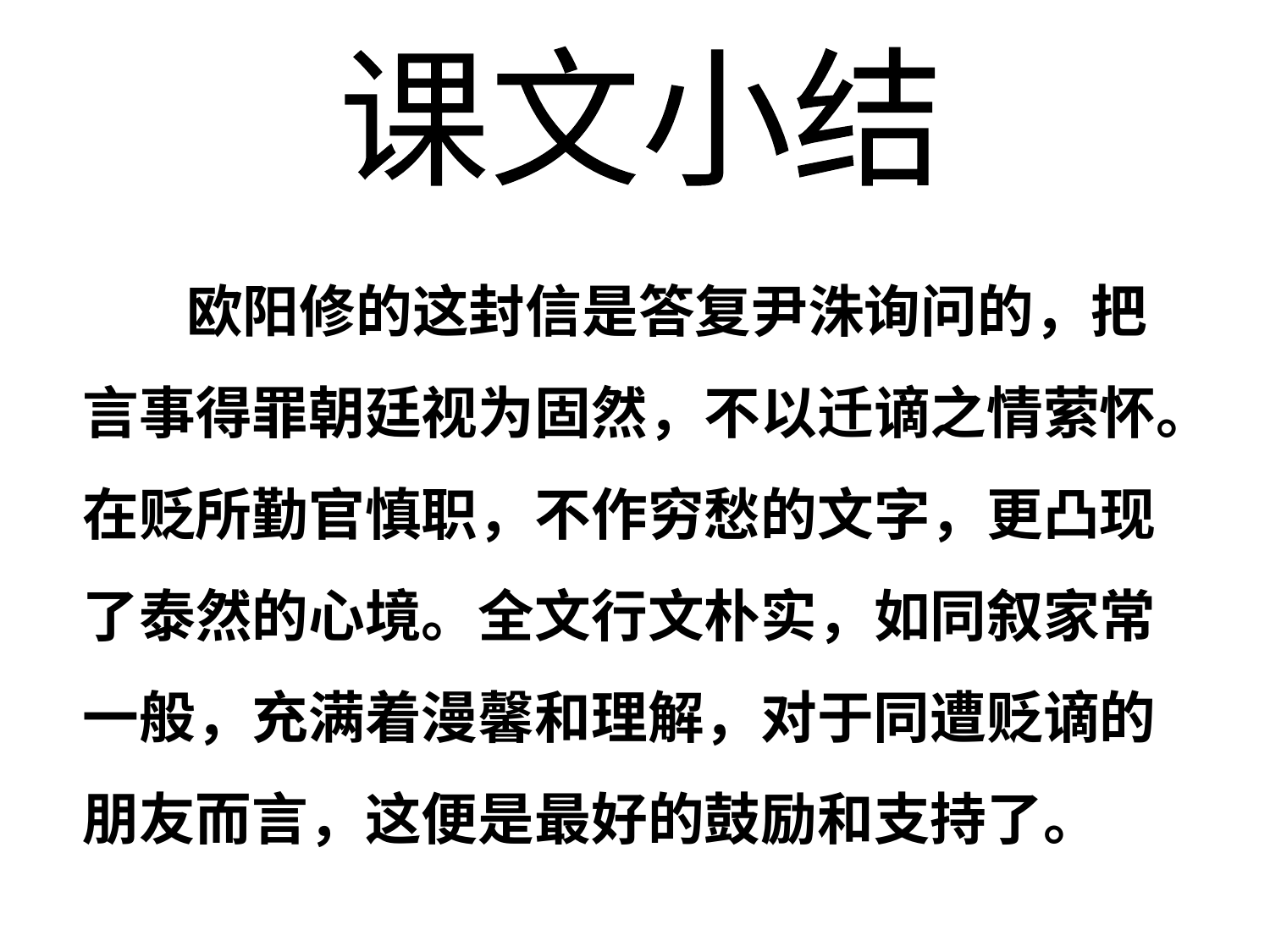

课文小结
       欧阳修的这封信是答复尹洙询问的，把言事得罪朝廷视为固然，不以迁谪之情萦怀。在贬所勤官慎职，不作穷愁的文字，更凸现了泰然的心境。全文行文朴实，如同叙家常一般，充满着漫馨和理解，对于同遭贬谪的朋友而言，这便是最好的鼓励和支持了。